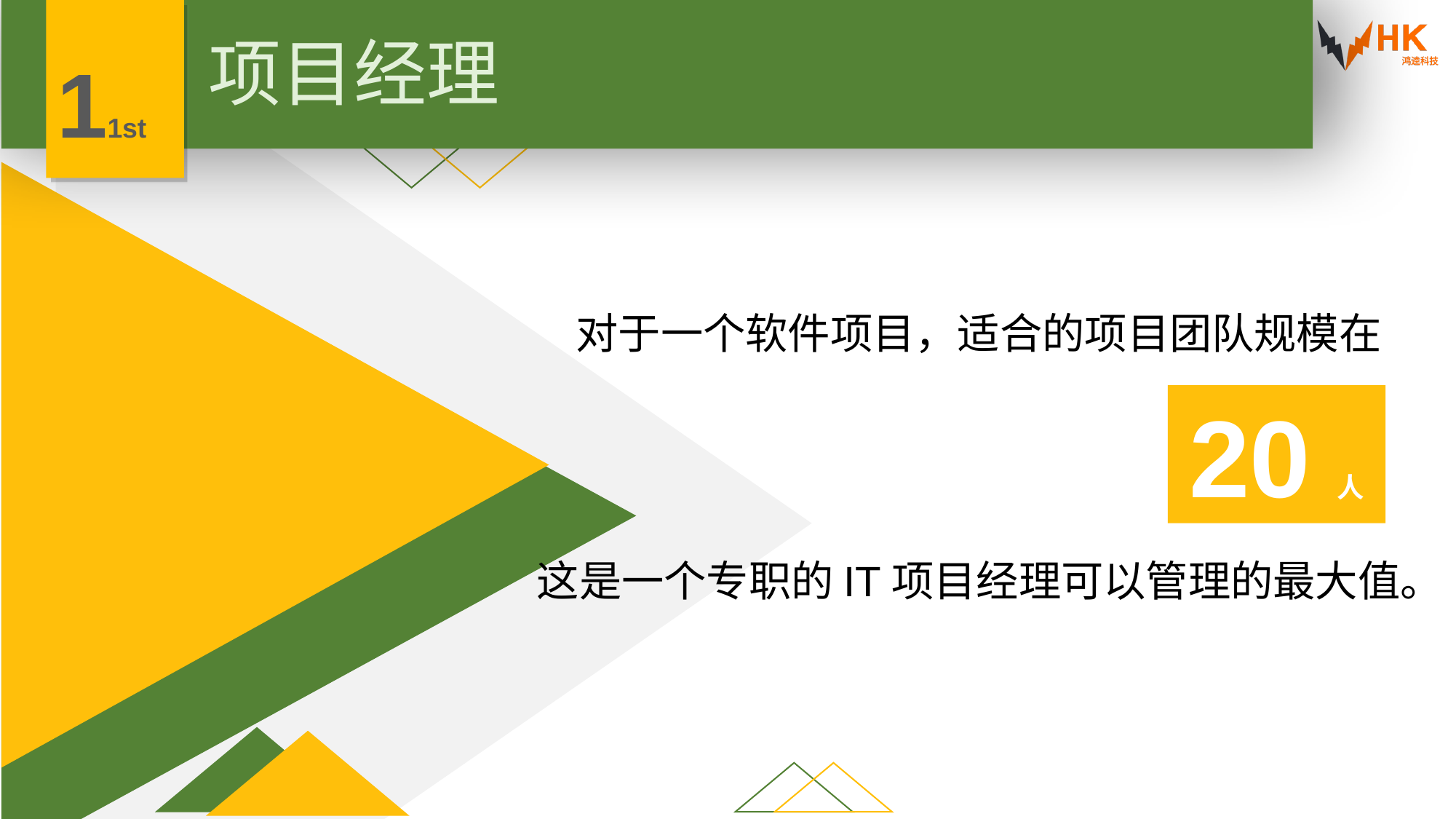

项目经理
11st

对于一个软件项目，适合的项目团队规模在
20人
这是一个专职的IT项目经理可以管理的最大值。